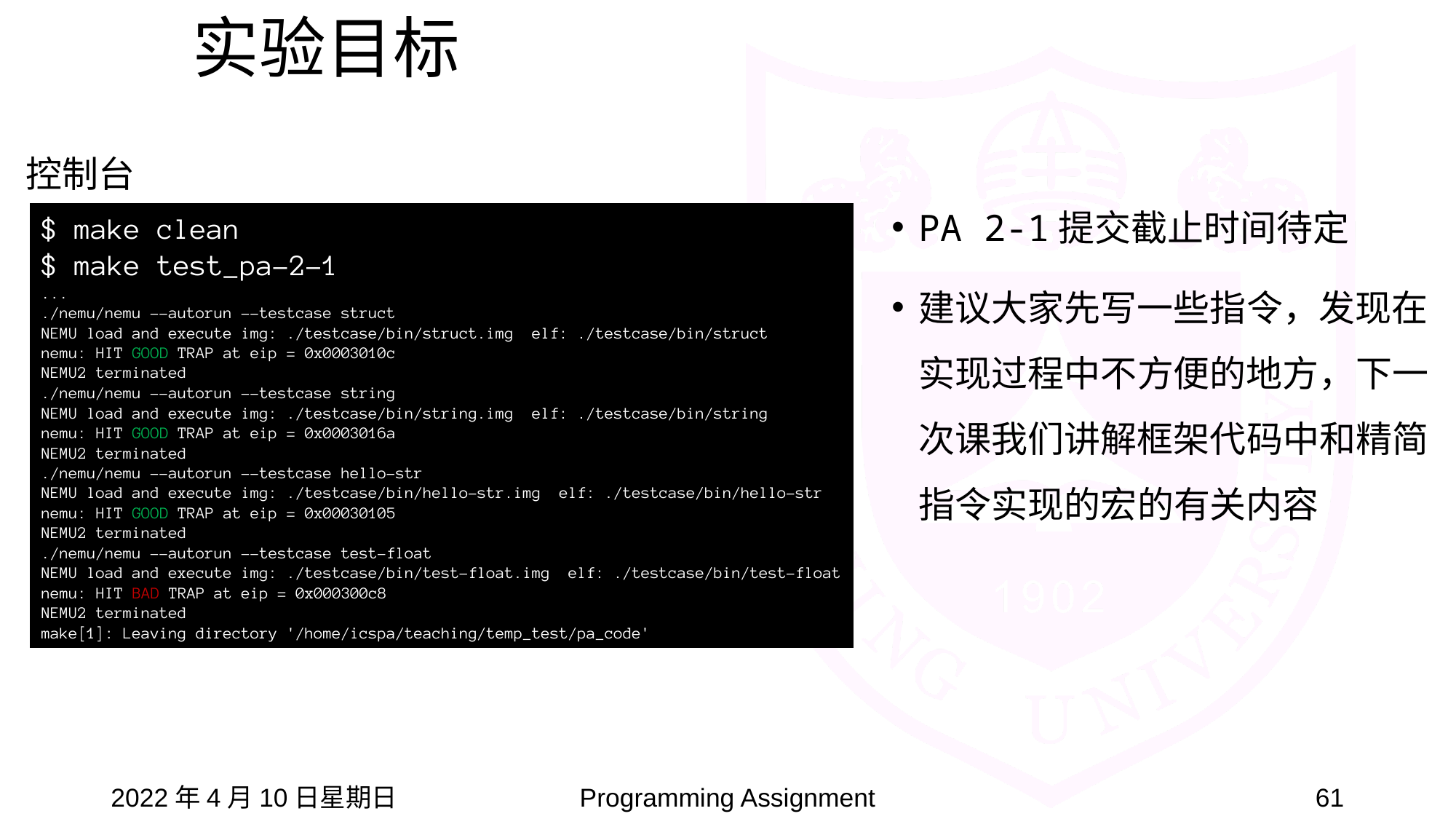

# 实验目标
控制台
PA 2-1提交截止时间待定
建议大家先写一些指令，发现在实现过程中不方便的地方，下一次课我们讲解框架代码中和精简指令实现的宏的有关内容
$ make clean
$ make test_pa-2-1
...
./nemu/nemu --autorun --testcase struct
NEMU load and execute img: ./testcase/bin/struct.img  elf: ./testcase/bin/struct
nemu: HIT GOOD TRAP at eip = 0x0003010c
NEMU2 terminated
./nemu/nemu --autorun --testcase string
NEMU load and execute img: ./testcase/bin/string.img  elf: ./testcase/bin/string
nemu: HIT GOOD TRAP at eip = 0x0003016a
NEMU2 terminated
./nemu/nemu --autorun --testcase hello-str
NEMU load and execute img: ./testcase/bin/hello-str.img  elf: ./testcase/bin/hello-str
nemu: HIT GOOD TRAP at eip = 0x00030105
NEMU2 terminated
./nemu/nemu --autorun --testcase test-float
NEMU load and execute img: ./testcase/bin/test-float.img  elf: ./testcase/bin/test-float
nemu: HIT BAD TRAP at eip = 0x000300c8
NEMU2 terminated
make[1]: Leaving directory '/home/icspa/teaching/temp_test/pa_code'
2022年4月10日星期日
Programming Assignment
61